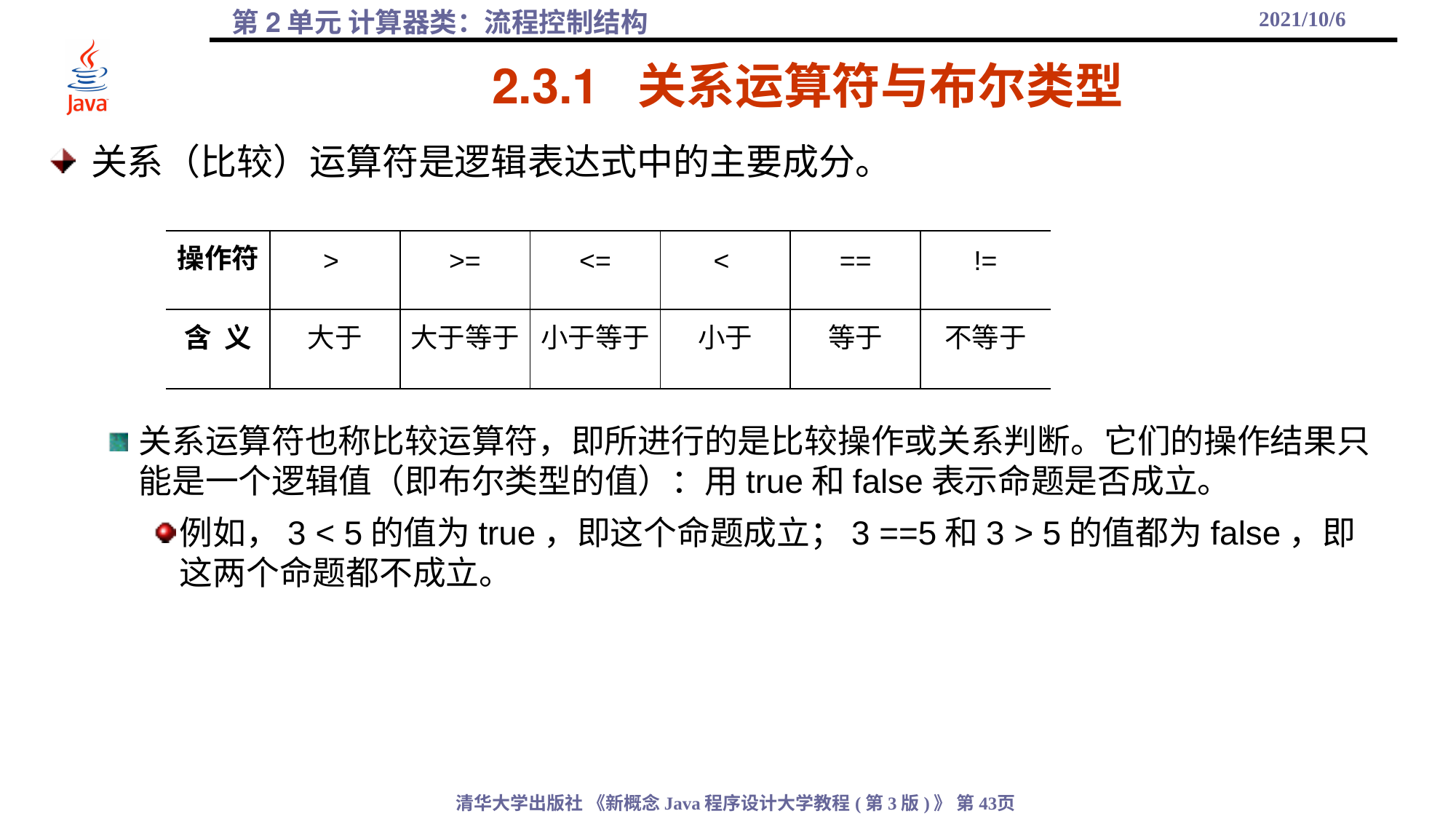

2021/10/6
# 2.3.1  关系运算符与布尔类型
关系（比较）运算符是逻辑表达式中的主要成分。

关系运算符也称比较运算符，即所进行的是比较操作或关系判断。它们的操作结果只能是一个逻辑值（即布尔类型的值）：用true和false表示命题是否成立。
例如，3 < 5的值为true，即这个命题成立；3 ==5和3 > 5的值都为false，即这两个命题都不成立。
| 操作符 | > | >= | <= | < | == | != |
| --- | --- | --- | --- | --- | --- | --- |
| 含 义 | 大于 | 大于等于 | 小于等于 | 小于 | 等于 | 不等于 |